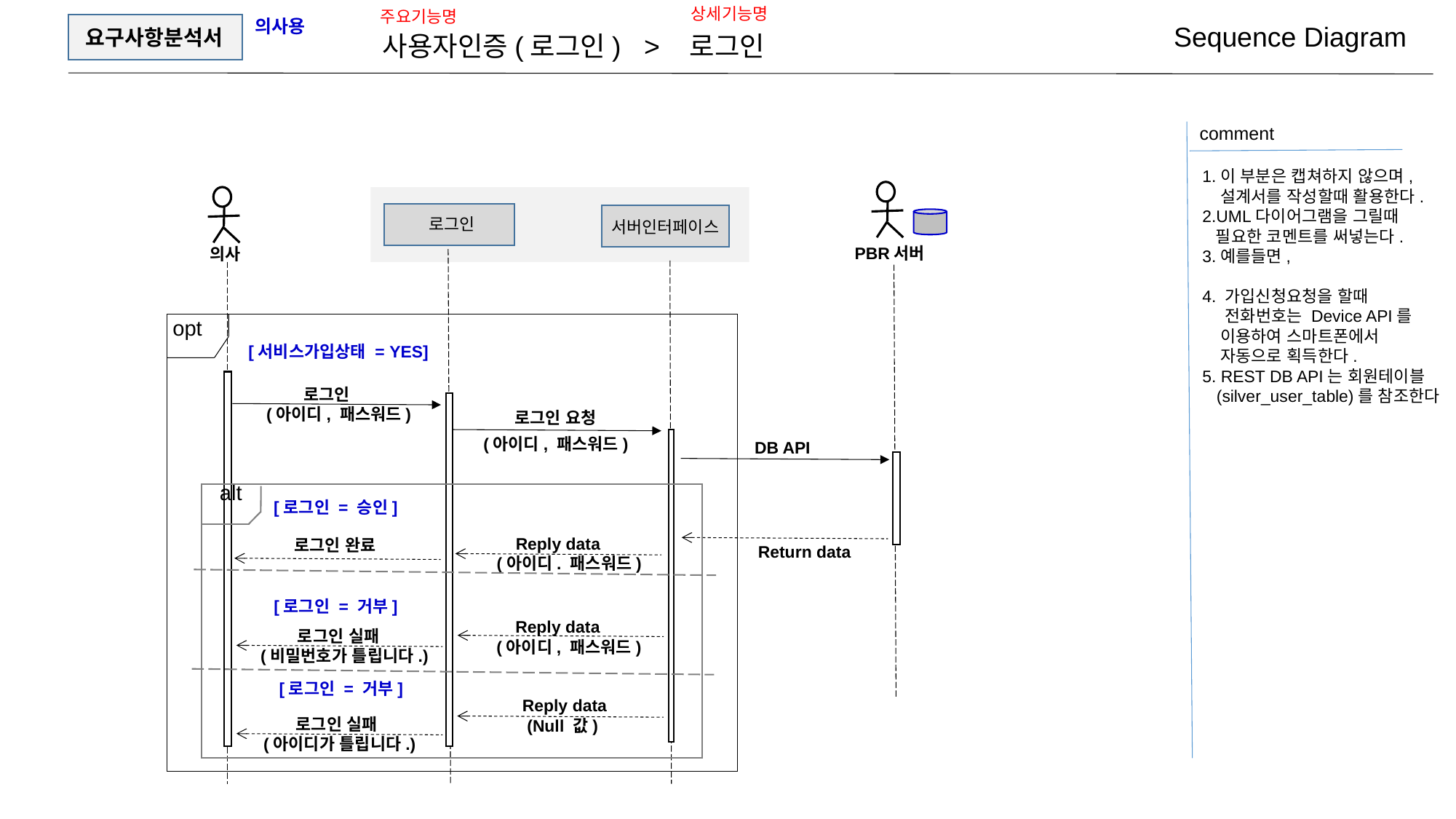

상세기능명
주요기능명
의사용
Sequence Diagram

요구사항분석서
사용자인증(로그인)   >   로그인
comment
1.이 부분은 캡쳐하지 않으며,
   설계서를 작성할때 활용한다.
2.UML다이어그램을 그릴때
  필요한 코멘트를 써넣는다.
3.예를들면,

4. 가입신청요청을 할때
    전화번호는 Device API를
   이용하여 스마트폰에서
   자동으로 획득한다.
5. REST DB API는 회원테이블
   (silver_user_table)를 참조한다

로그인

서버인터페이스
PBR서버
의사
opt

[서비스가입상태 = YES]

       로그인
(아이디, 패스워드)

로그인 요청
(아이디, 패스워드)

DB API

alt

[로그인 = 승인]
    Reply data
(아이디. 패스워드)
로그인 완료
Return data
[로그인 = 거부]
      Reply data
  (아이디, 패스워드)
       로그인 실패
(비밀번호가 틀립니다.)
[로그인 = 거부]
      Reply data
       (Null 값)
       로그인 실패
 (아이디가 틀립니다.)